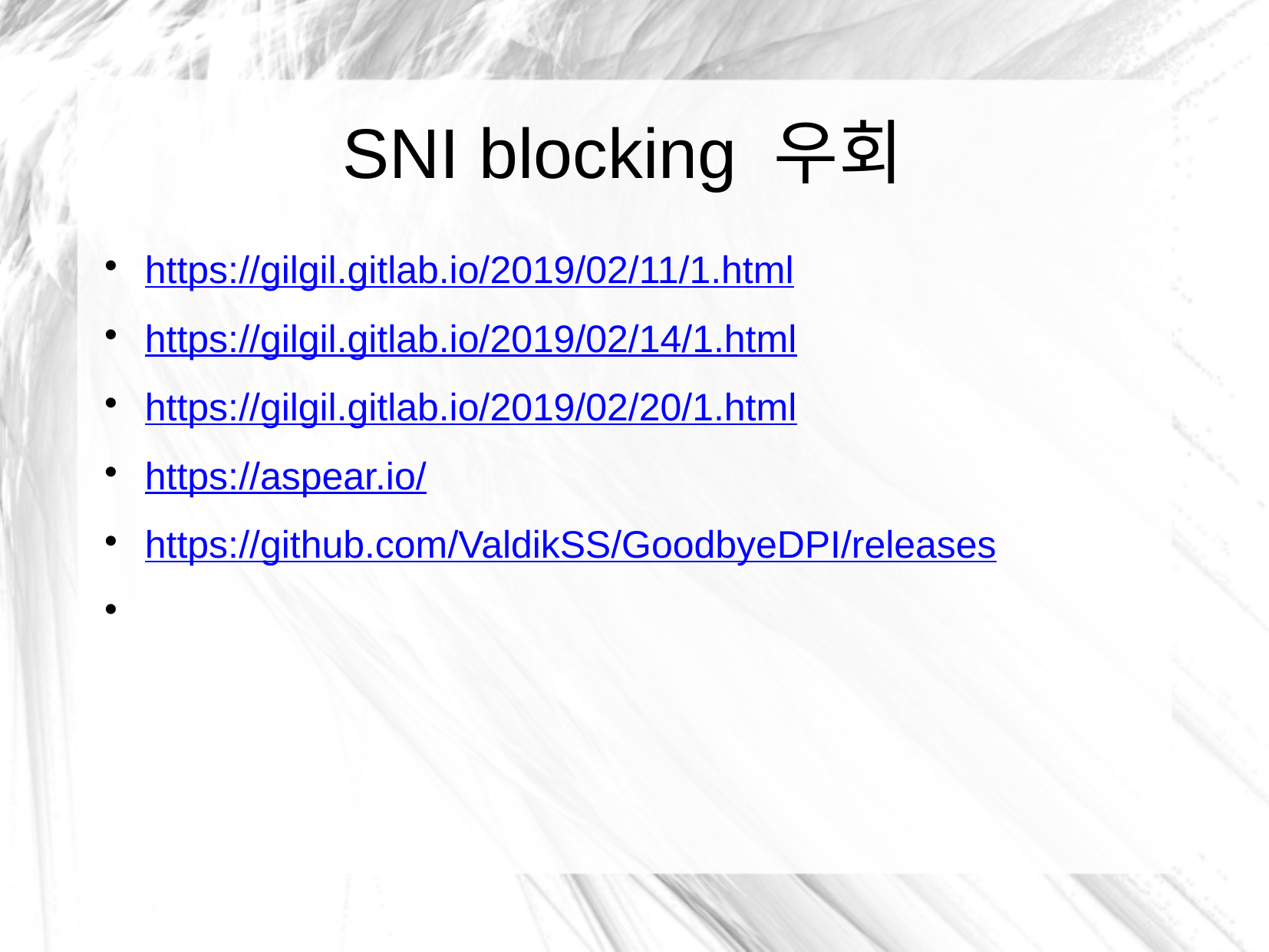

SNI blocking 우회
https://gilgil.gitlab.io/2019/02/11/1.html
https://gilgil.gitlab.io/2019/02/14/1.html
https://gilgil.gitlab.io/2019/02/20/1.html
https://aspear.io/
https://github.com/ValdikSS/GoodbyeDPI/releases